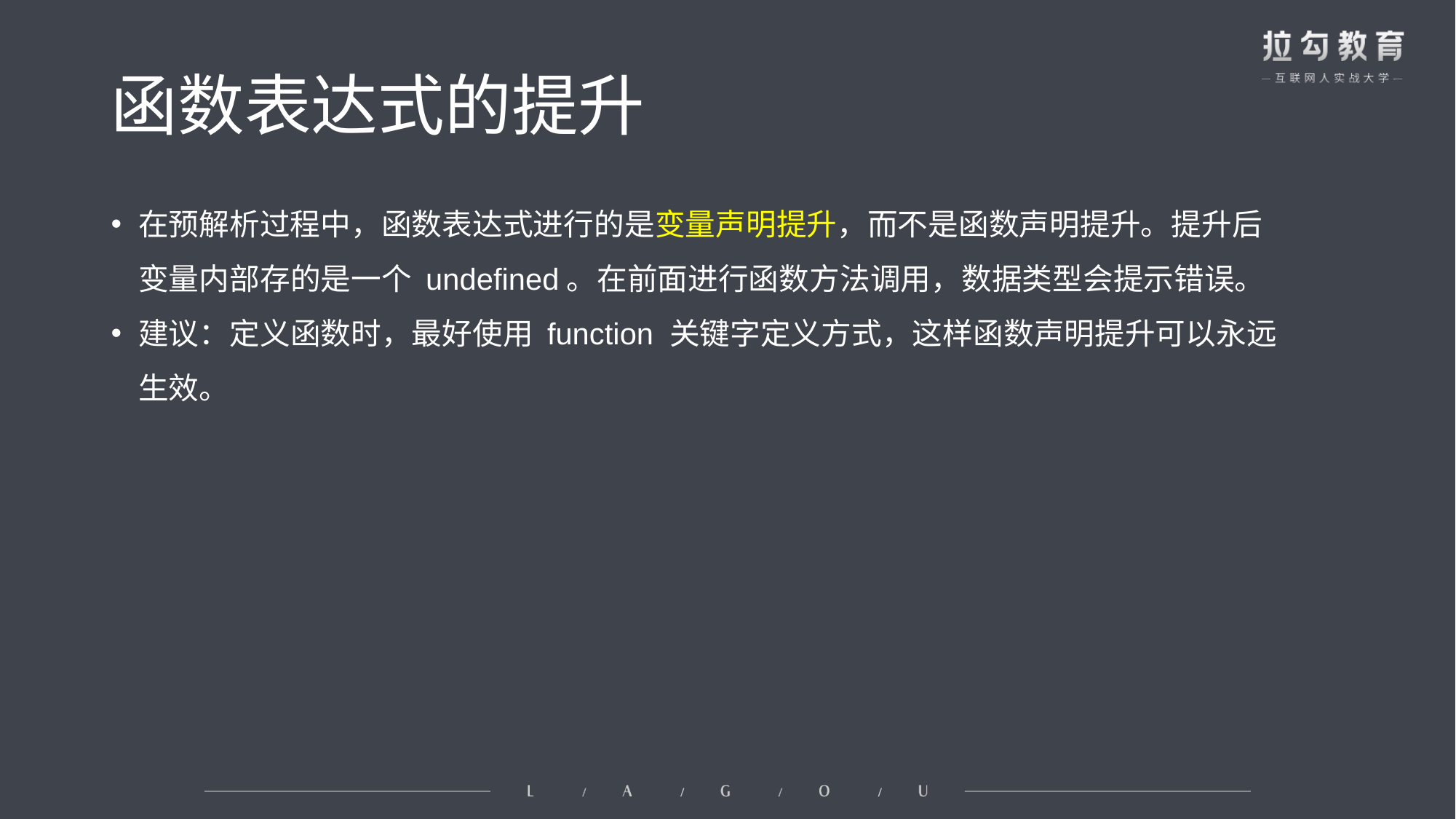

# 函数表达式的提升
在预解析过程中，函数表达式进行的是变量声明提升，而不是函数声明提升。提升后变量内部存的是一个 undefined。在前面进行函数方法调用，数据类型会提示错误。
建议：定义函数时，最好使用 function 关键字定义方式，这样函数声明提升可以永远生效。